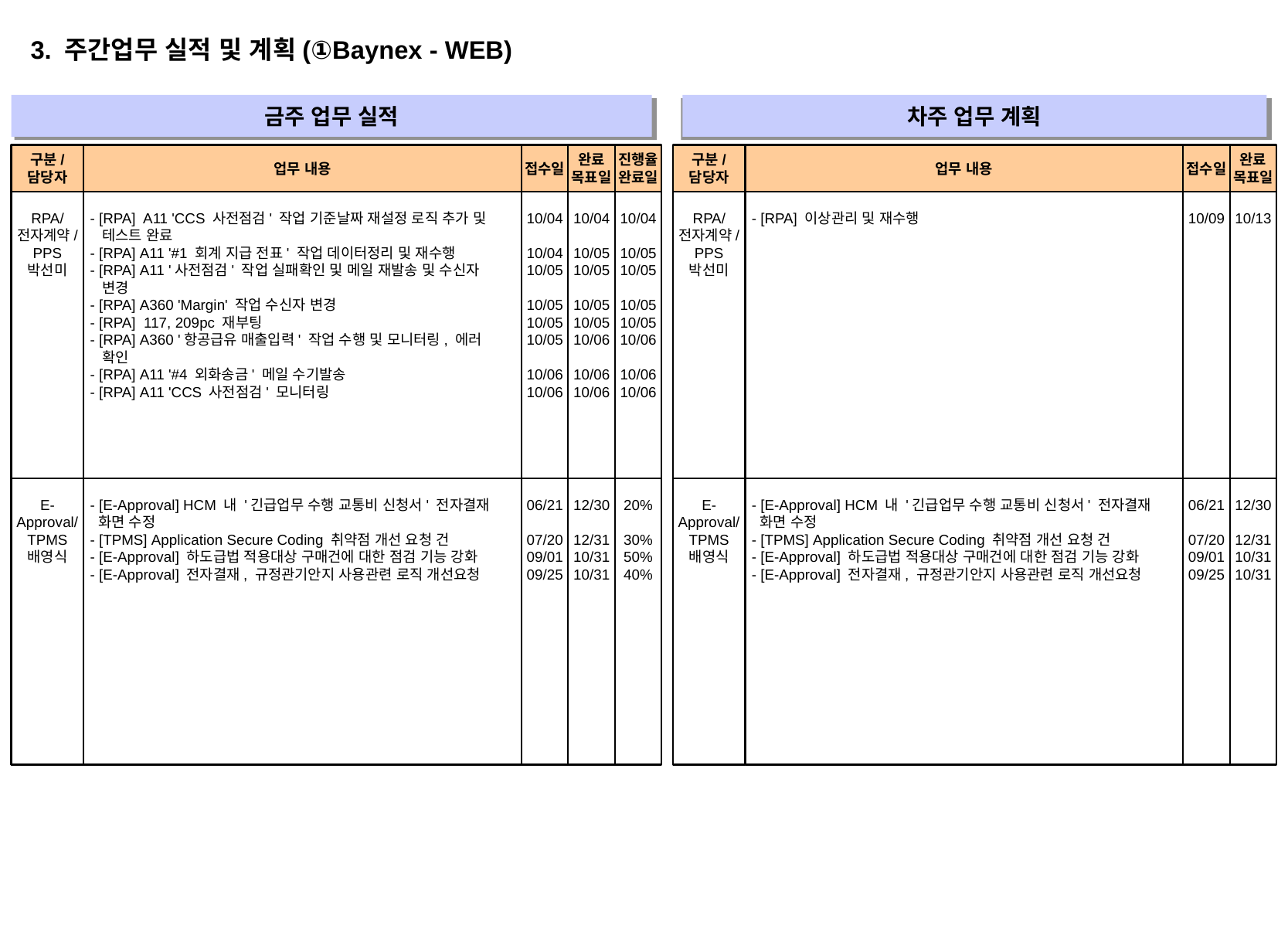

3. 주간업무 실적 및 계획(①Baynex - WEB)
금주 업무 실적
차주 업무 계획
" "
" "
구분/
담당자
업무 내용
접수일
완료
목표일
진행율
완료일
구분/
담당자
업무 내용
접수일
완료
목표일
RPA/
전자계약/
PPS
박선미

- [RPA]  A11 'CCS 사전점검' 작업 기준날짜 재설정 로직 추가 및
   테스트 완료
- [RPA] A11 '#1 회계 지급 전표' 작업 데이터정리 및 재수행
- [RPA] A11 '사전점검' 작업 실패확인 및 메일 재발송 및 수신자
   변경
- [RPA] A360 'Margin' 작업 수신자 변경
- [RPA]  117, 209pc 재부팅
- [RPA] A360 '항공급유 매출입력' 작업 수행 및 모니터링, 에러
   확인
- [RPA] A11 '#4 외화송금' 메일 수기발송
- [RPA] A11 'CCS 사전점검' 모니터링
10/04
10/04
10/05
10/05
10/05
10/05
10/06
10/06
10/04
10/05
10/05
10/05
10/05
10/06
10/06
10/06
10/04
10/05
10/05
10/05
10/05
10/06
10/06
10/06
RPA/
전자계약/
PPS
박선미

- [RPA] 이상관리 및 재수행
10/09
10/13
E-Approval/
TPMS
배영식

- [E-Approval] HCM 내 '긴급업무 수행 교통비 신청서' 전자결재
  화면 수정
- [TPMS] Application Secure Coding 취약점 개선 요청 건
- [E-Approval] 하도급법 적용대상 구매건에 대한 점검 기능 강화
- [E-Approval] 전자결재, 규정관기안지 사용관련 로직 개선요청
06/21
07/20
09/01
09/25
12/30
12/31
10/31
10/31
20%
30%
50%
40%
E-Approval/
TPMS
배영식

- [E-Approval] HCM 내 '긴급업무 수행 교통비 신청서' 전자결재
  화면 수정
- [TPMS] Application Secure Coding 취약점 개선 요청 건
- [E-Approval] 하도급법 적용대상 구매건에 대한 점검 기능 강화
- [E-Approval] 전자결재, 규정관기안지 사용관련 로직 개선요청
06/21
07/20
09/01
09/25
12/30
12/31
10/31
10/31